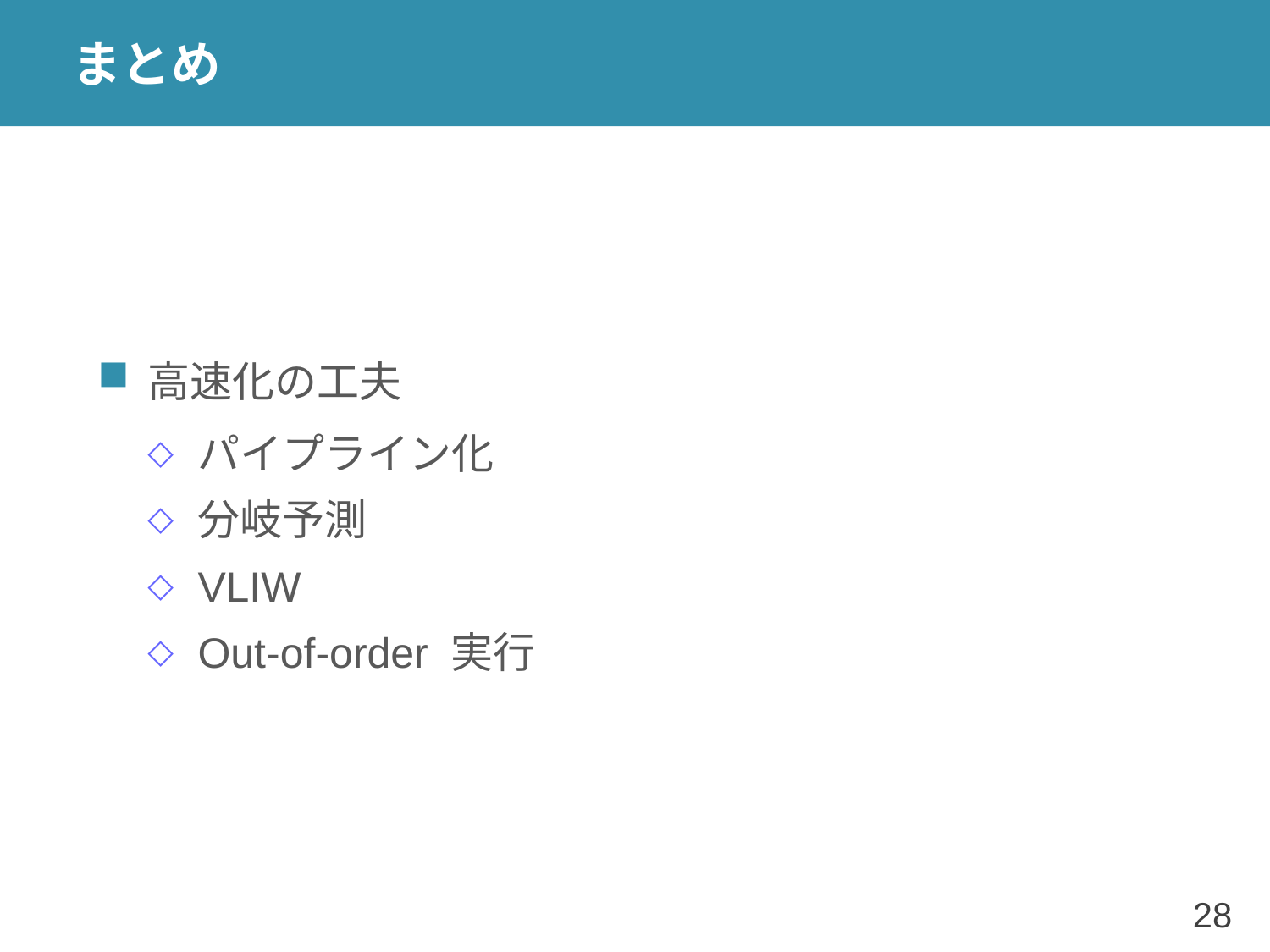

# まとめ
高速化の工夫
パイプライン化
分岐予測
VLIW
Out-of-order 実行